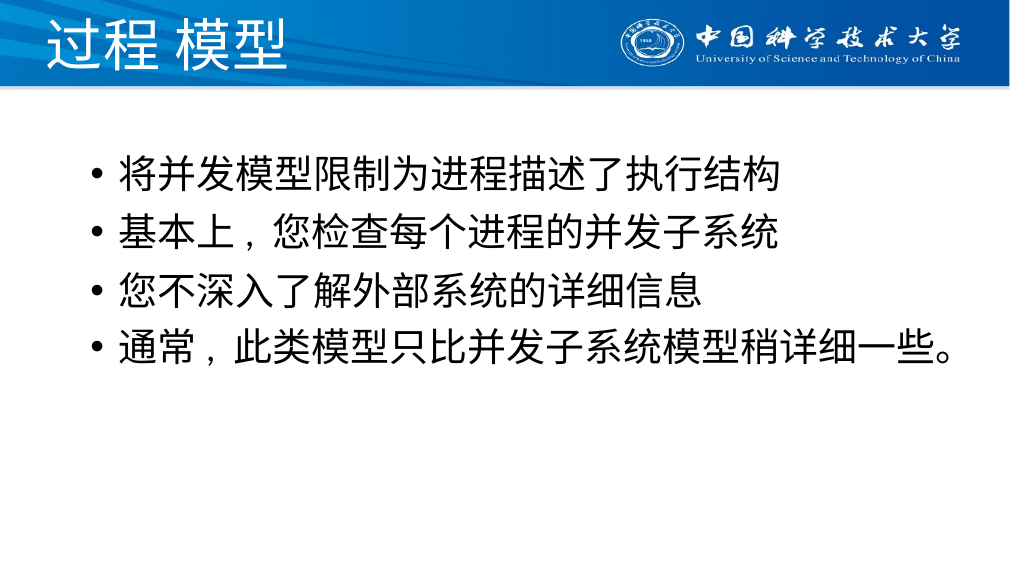

# 过程 模型
将并发模型限制为进程描述了执行结构
基本上, 您检查每个进程的并发子系统
您不深入了解外部系统的详细信息
通常, 此类模型只比并发子系统模型稍详细一些。